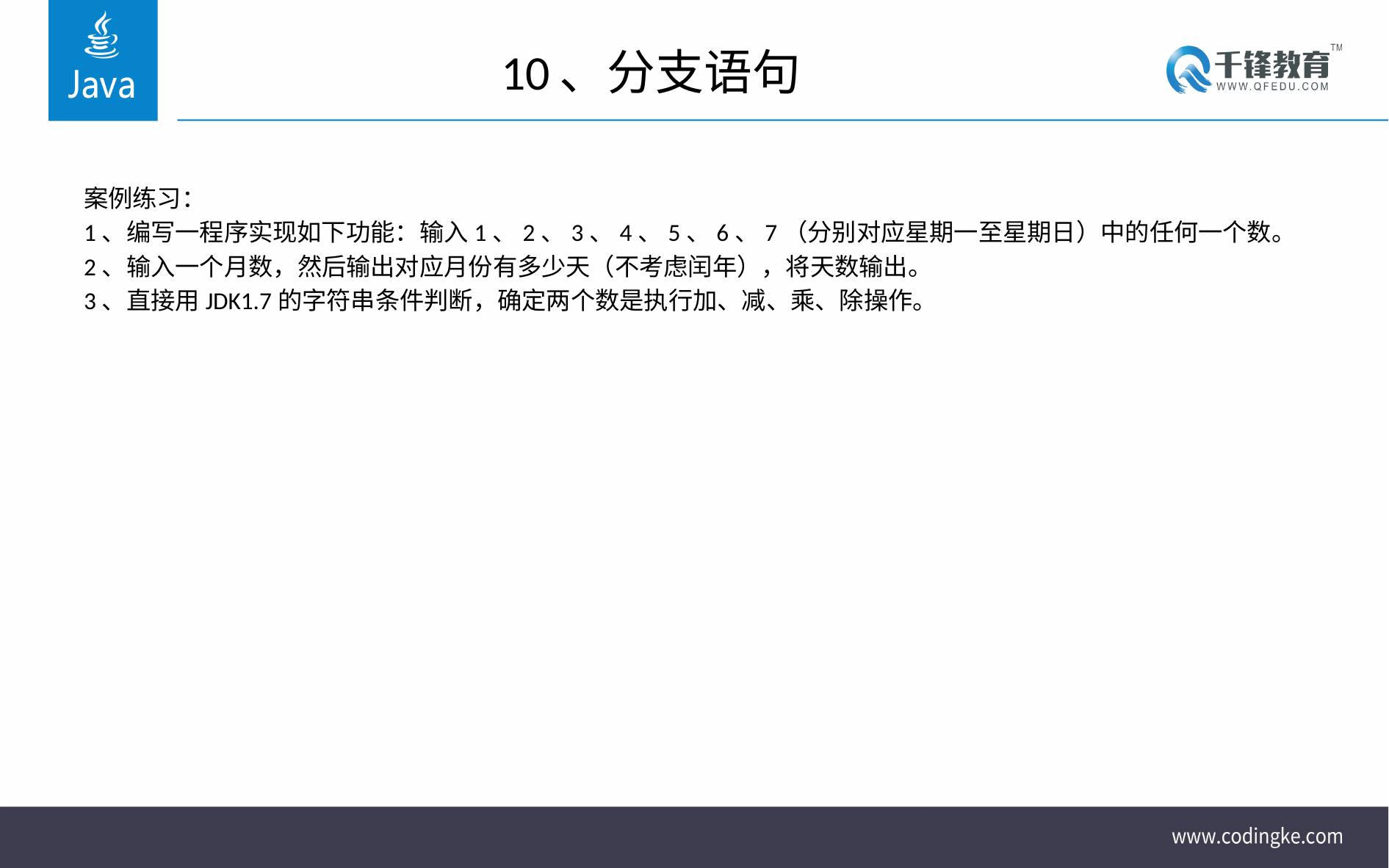

# 10、分支语句
案例练习：
1、编写一程序实现如下功能：输入1、2、3、4、5、6、7（分别对应星期一至星期日）中的任何一个数。
2、输入一个月数，然后输出对应月份有多少天（不考虑闰年），将天数输出。
3、直接用JDK1.7的字符串条件判断，确定两个数是执行加、减、乘、除操作。